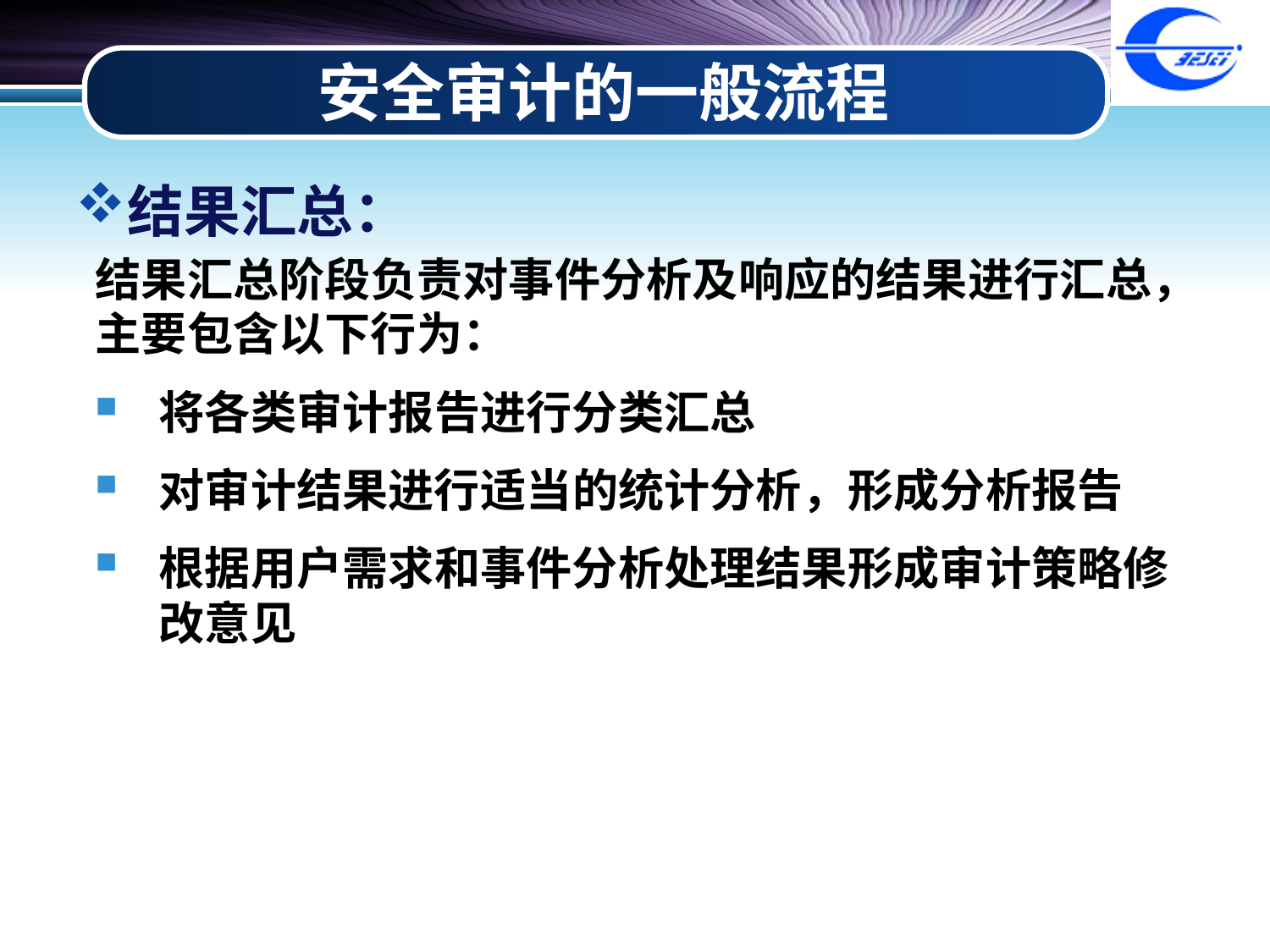

# 安全审计的一般流程
结果汇总：
结果汇总阶段负责对事件分析及响应的结果进行汇总，主要包含以下行为：
将各类审计报告进行分类汇总
对审计结果进行适当的统计分析，形成分析报告
根据用户需求和事件分析处理结果形成审计策略修改意见